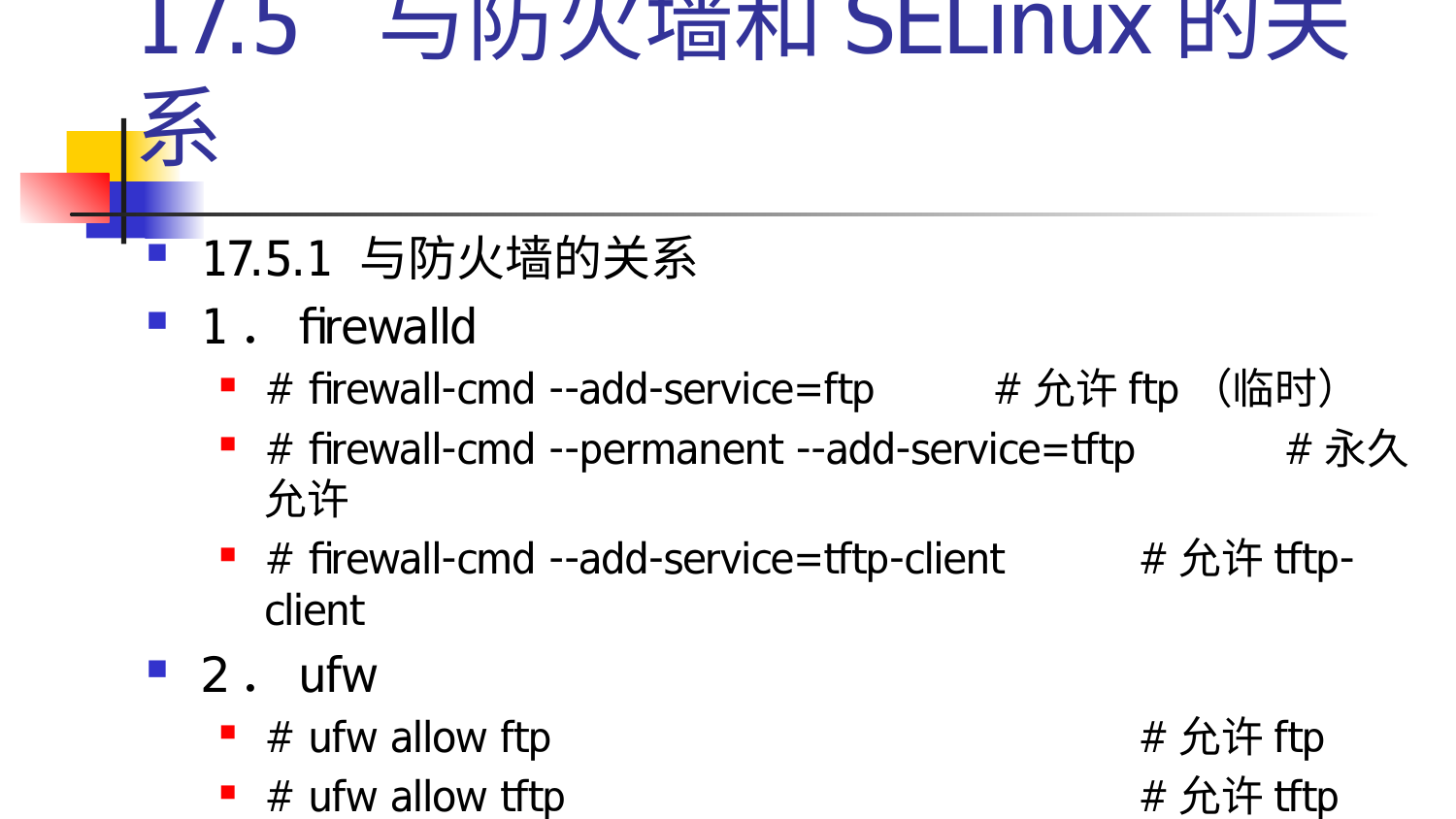

# 17.5  与防火墙和SELinux的关系
17.5.1 与防火墙的关系
1．firewalld
# firewall-cmd --add-service=ftp 	#允许ftp（临时）
# firewall-cmd --permanent --add-service=tftp 	#永久允许
# firewall-cmd --add-service=tftp-client 	#允许tftp-client
2．ufw
# ufw allow ftp 				#允许ftp
# ufw allow tftp 				#允许tftp